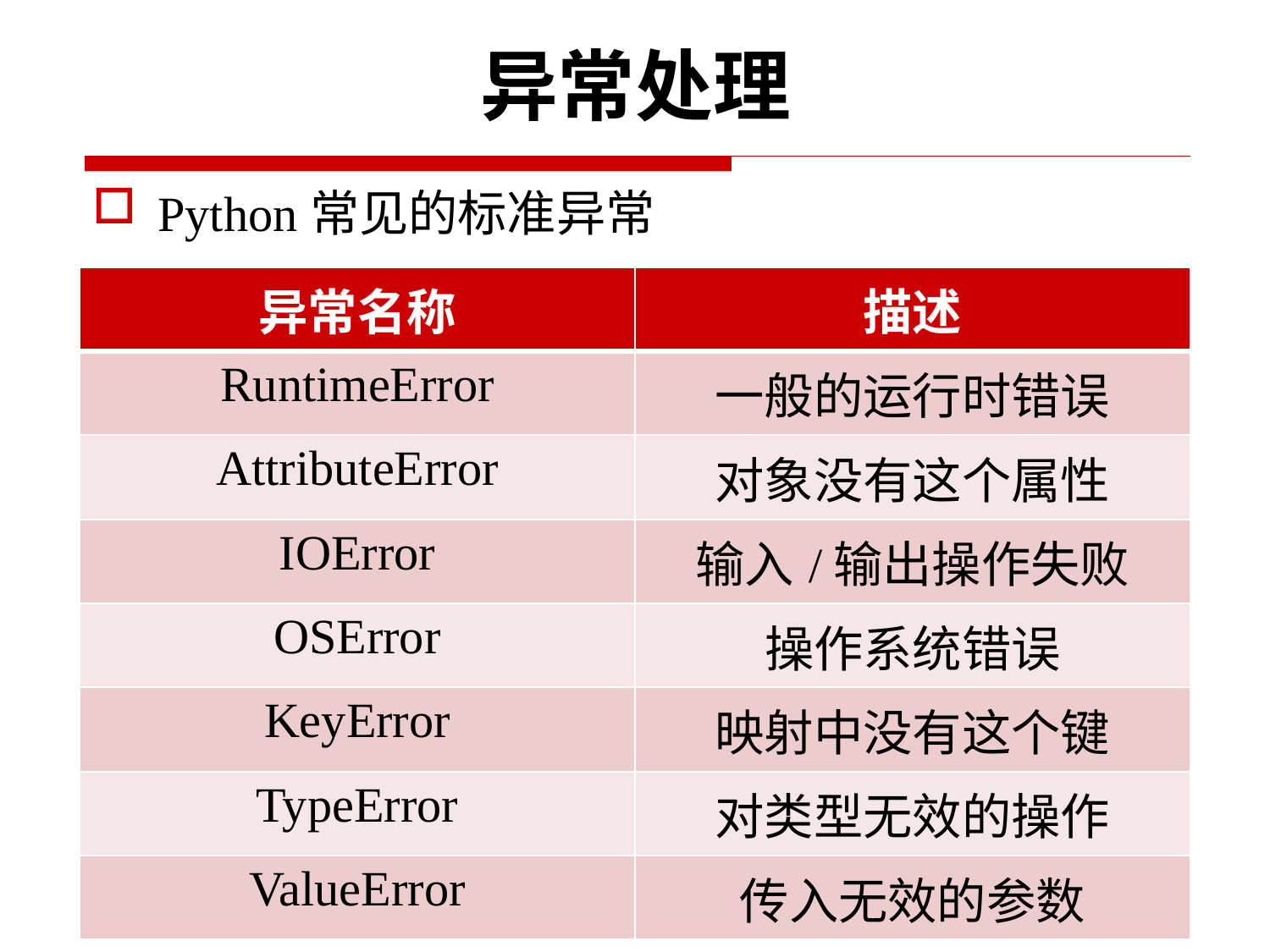

# 异常处理
Python常见的标准异常
| 异常名称 | 描述 |
| --- | --- |
| RuntimeError | 一般的运行时错误 |
| AttributeError | 对象没有这个属性 |
| IOError | 输入/输出操作失败 |
| OSError | 操作系统错误 |
| KeyError | 映射中没有这个键 |
| TypeError | 对类型无效的操作 |
| ValueError | 传入无效的参数 |
103